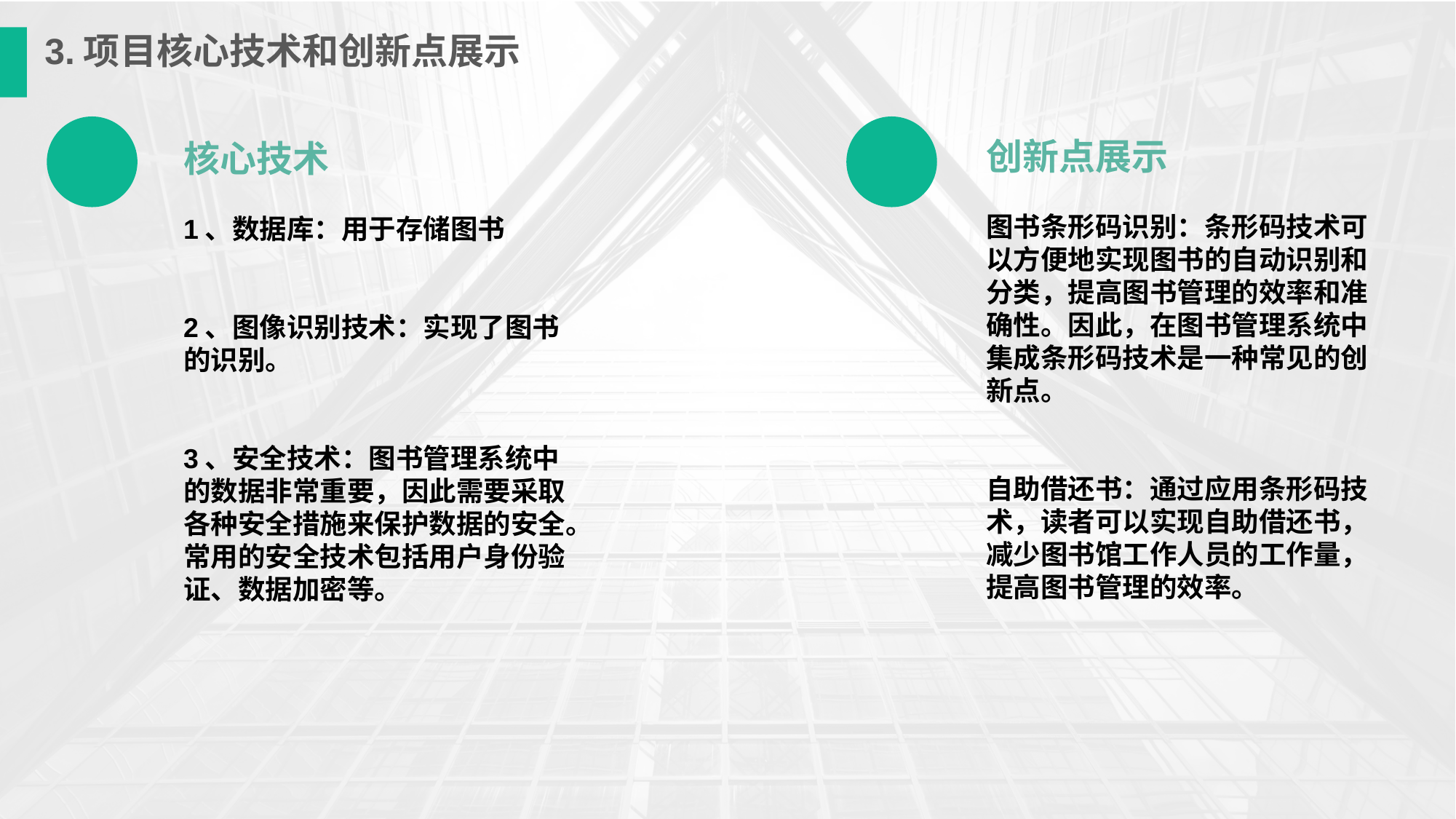

3.项目核心技术和创新点展示

创新点展示

图书条形码识别：条形码技术可以方便地实现图书的自动识别和分类，提高图书管理的效率和准确性。因此，在图书管理系统中集成条形码技术是一种常见的创新点。

自助借还书：通过应用条形码技术，读者可以实现自助借还书，减少图书馆工作人员的工作量，提高图书管理的效率。

核心技术

1、数据库：用于存储图书

2、图像识别技术：实现了图书的识别。

3、安全技术：图书管理系统中的数据非常重要，因此需要采取各种安全措施来保护数据的安全。常用的安全技术包括用户身份验证、数据加密等。